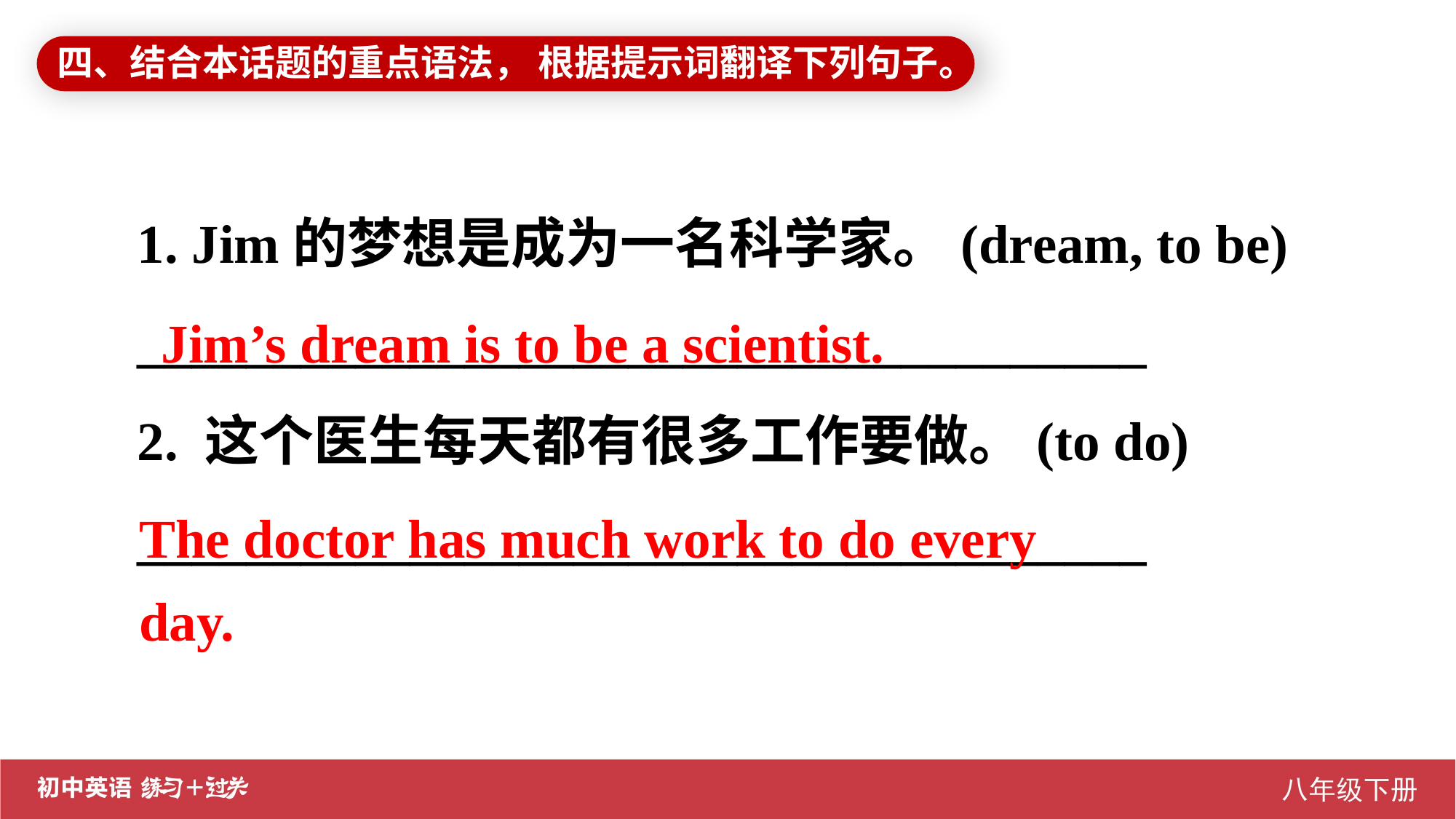

四、结合本话题的重点语法， 根据提示词翻译下列句子。

1. Jim的梦想是成为一名科学家。(dream, to be)
_____________________________________
2. 这个医生每天都有很多工作要做。(to do)
_____________________________________
Jim’s dream is to be a scientist.
The doctor has much work to do every day.